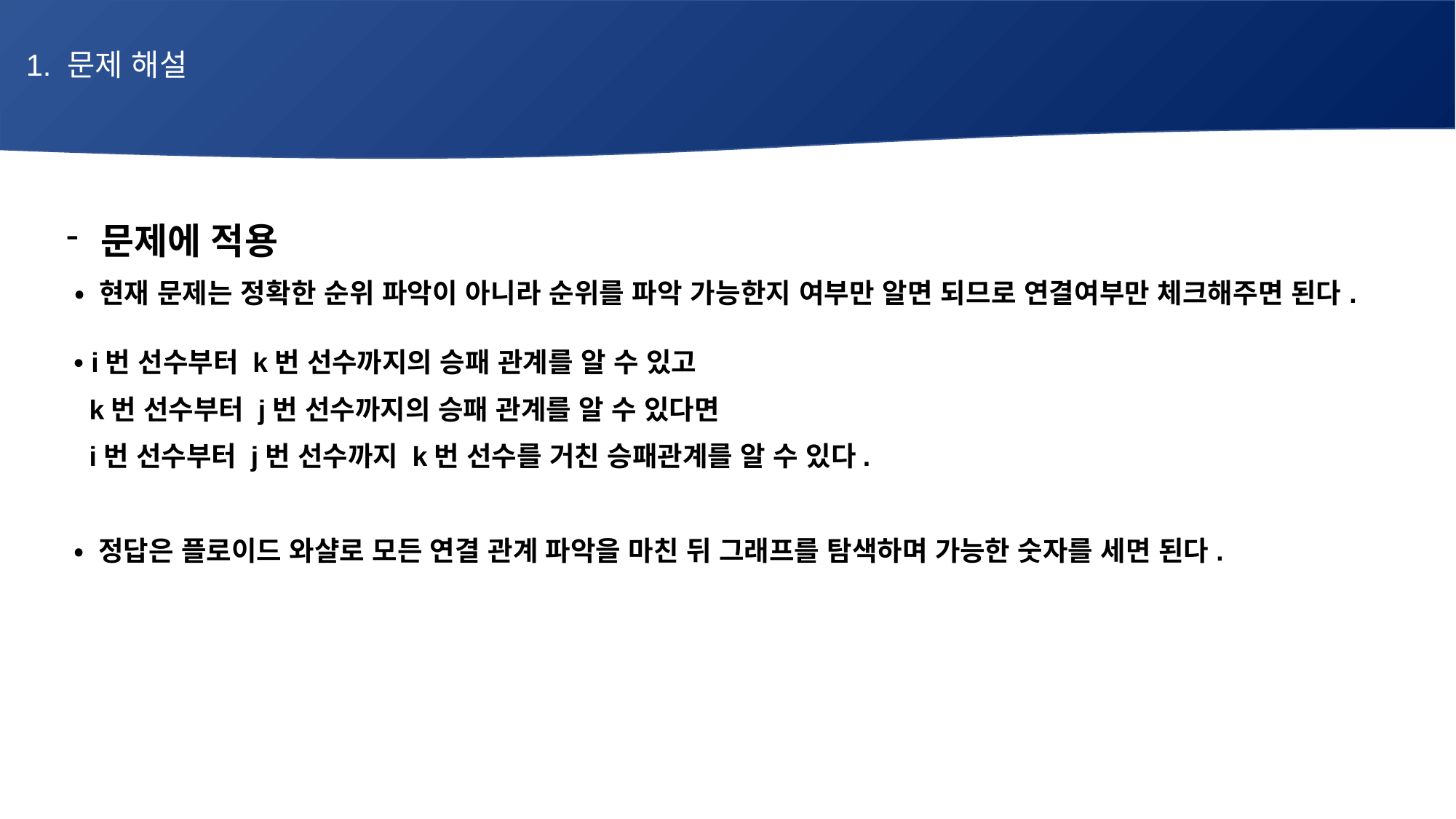

1. 문제 해설
# 매주 1 과제 LV2
문제에 적용
 • 현재 문제는 정확한 순위 파악이 아니라 순위를 파악 가능한지 여부만 알면 되므로 연결여부만 체크해주면 된다.

 • i번 선수부터 k번 선수까지의 승패 관계를 알 수 있고
   k번 선수부터 j번 선수까지의 승패 관계를 알 수 있다면
   i번 선수부터 j번 선수까지 k번 선수를 거친 승패관계를 알 수 있다.

 • 정답은 플로이드 와샬로 모든 연결 관계 파악을 마친 뒤 그래프를 탐색하며 가능한 숫자를 세면 된다.